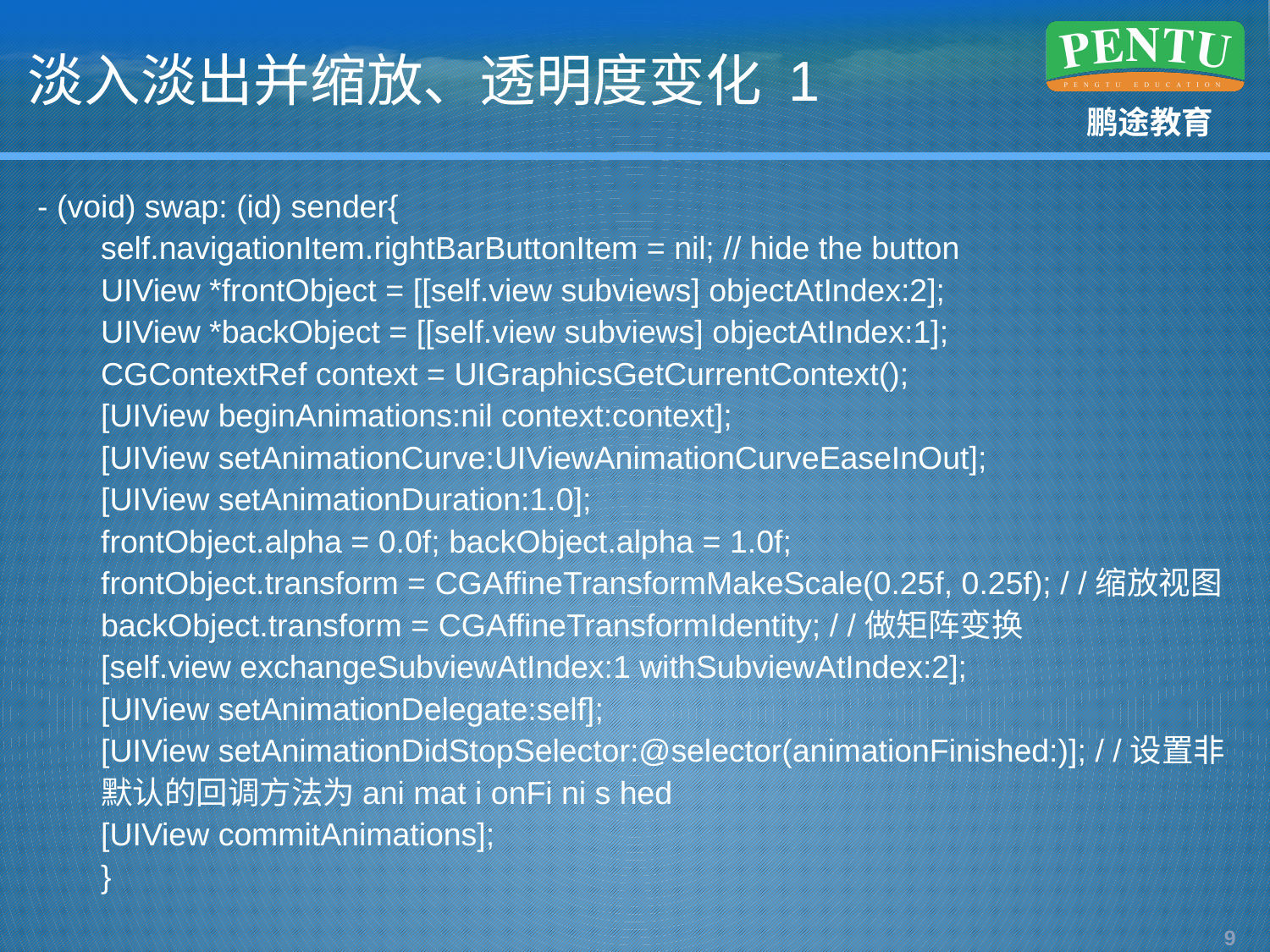

# 淡入淡出并缩放、透明度变化 1
- (void) swap: (id) sender{
self.navigationItem.rightBarButtonItem = nil; // hide the button
UIView *frontObject = [[self.view subviews] objectAtIndex:2];
UIView *backObject = [[self.view subviews] objectAtIndex:1];
CGContextRef context = UIGraphicsGetCurrentContext();
[UIView beginAnimations:nil context:context];
[UIView setAnimationCurve:UIViewAnimationCurveEaseInOut];
[UIView setAnimationDuration:1.0];
frontObject.alpha = 0.0f; backObject.alpha = 1.0f;
frontObject.transform = CGAffineTransformMakeScale(0.25f, 0.25f); / /缩放视图
backObject.transform = CGAffineTransformIdentity; / /做矩阵变换
[self.view exchangeSubviewAtIndex:1 withSubviewAtIndex:2];
[UIView setAnimationDelegate:self];
[UIView setAnimationDidStopSelector:@selector(animationFinished:)]; / /设置非默认的回调方法为ani mat i onFi ni s hed
[UIView commitAnimations];
}
9